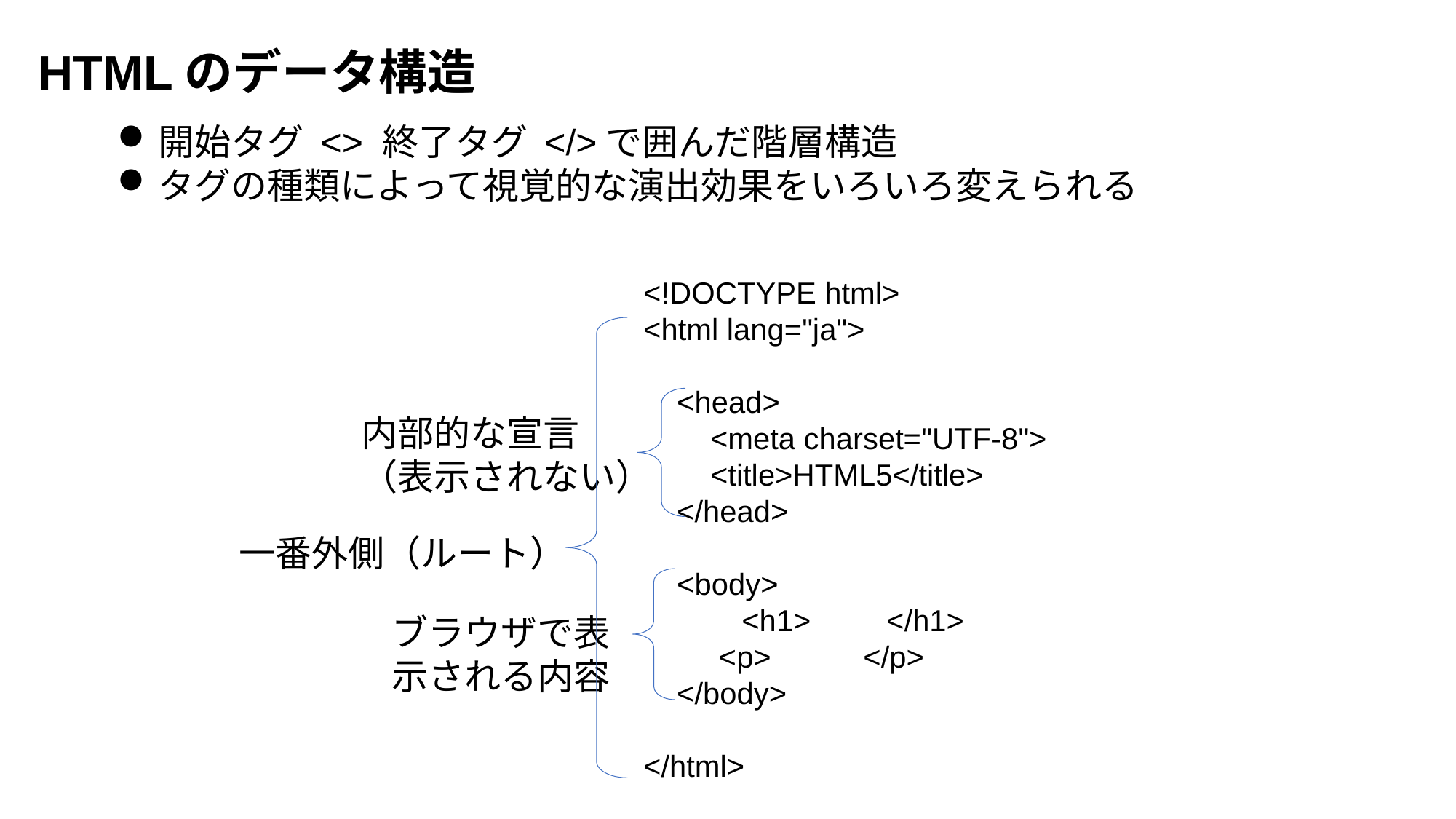

HTMLのデータ構造
開始タグ <> 終了タグ </>で囲んだ階層構造
タグの種類によって視覚的な演出効果をいろいろ変えられる
<!DOCTYPE html>
<html lang="ja">

    <head>
        <meta charset="UTF-8">
        <title>HTML5</title>
    </head>

    <body>
　　　<h1>         </h1>
         <p>           </p>
    </body>

</html>

内部的な宣言
（表示されない）
一番外側（ルート）

ブラウザで表示される内容